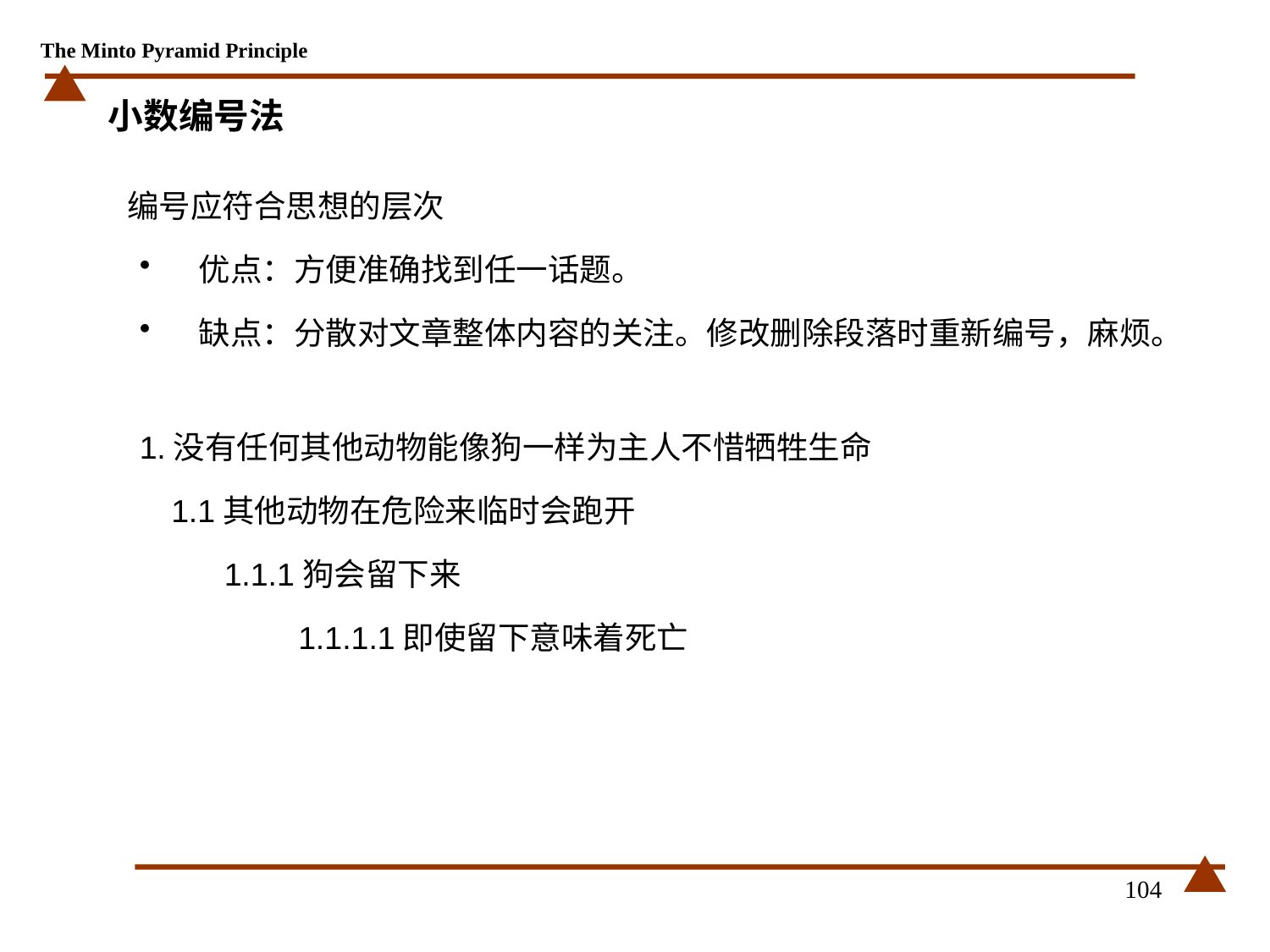

# 小数编号法
编号应符合思想的层次
   优点：方便准确找到任一话题。
   缺点：分散对文章整体内容的关注。修改删除段落时重新编号，麻烦。
1.没有任何其他动物能像狗一样为主人不惜牺牲生命
1.1其他动物在危险来临时会跑开
1.1.1狗会留下来
1.1.1.1即使留下意味着死亡
104